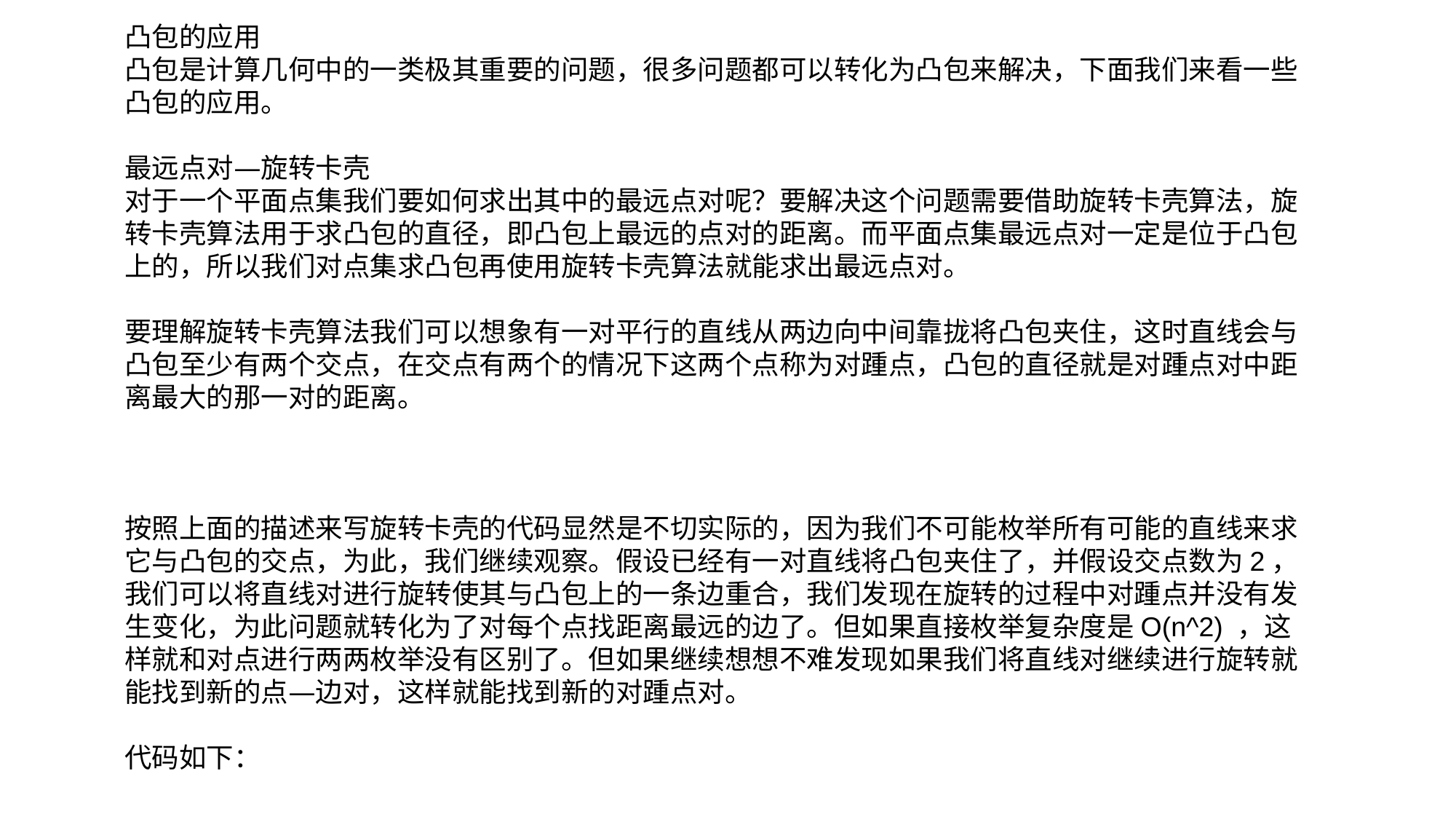

凸包的应用
凸包是计算几何中的一类极其重要的问题，很多问题都可以转化为凸包来解决，下面我们来看一些凸包的应用。

最远点对—旋转卡壳
对于一个平面点集我们要如何求出其中的最远点对呢？要解决这个问题需要借助旋转卡壳算法，旋转卡壳算法用于求凸包的直径，即凸包上最远的点对的距离。而平面点集最远点对一定是位于凸包上的，所以我们对点集求凸包再使用旋转卡壳算法就能求出最远点对。

要理解旋转卡壳算法我们可以想象有一对平行的直线从两边向中间靠拢将凸包夹住，这时直线会与凸包至少有两个交点，在交点有两个的情况下这两个点称为对踵点，凸包的直径就是对踵点对中距离最大的那一对的距离。

按照上面的描述来写旋转卡壳的代码显然是不切实际的，因为我们不可能枚举所有可能的直线来求它与凸包的交点，为此，我们继续观察。假设已经有一对直线将凸包夹住了，并假设交点数为2，我们可以将直线对进行旋转使其与凸包上的一条边重合，我们发现在旋转的过程中对踵点并没有发生变化，为此问题就转化为了对每个点找距离最远的边了。但如果直接枚举复杂度是O(n^2) ，这样就和对点进行两两枚举没有区别了。但如果继续想想不难发现如果我们将直线对继续进行旋转就能找到新的点—边对，这样就能找到新的对踵点对。

代码如下：